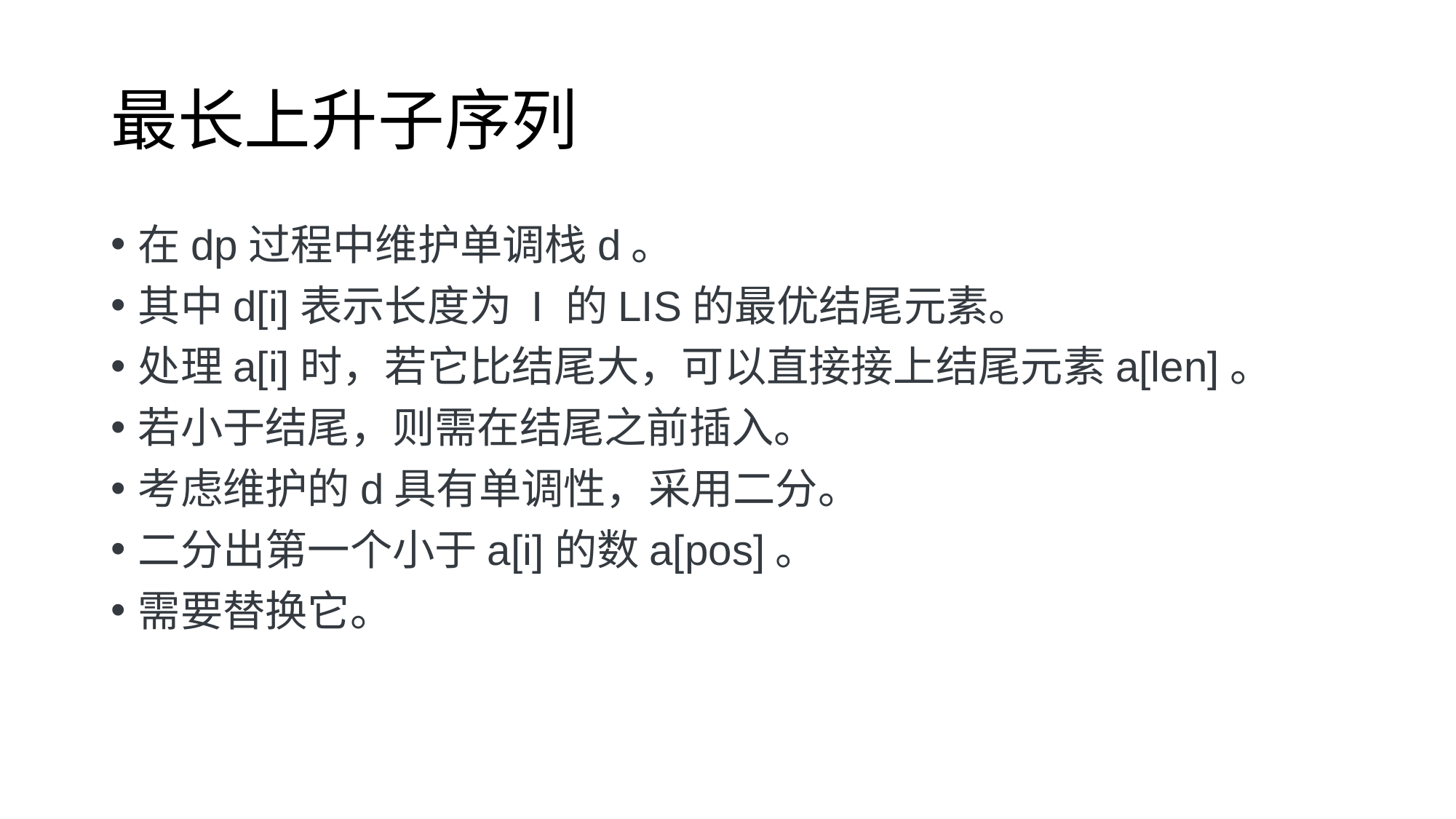

# 最长上升子序列
在dp过程中维护单调栈d。
其中d[i]表示长度为 I 的LIS的最优结尾元素。
处理a[i]时，若它比结尾大，可以直接接上结尾元素a[len]。
若小于结尾，则需在结尾之前插入。
考虑维护的d具有单调性，采用二分。
二分出第一个小于a[i]的数a[pos]。
需要替换它。